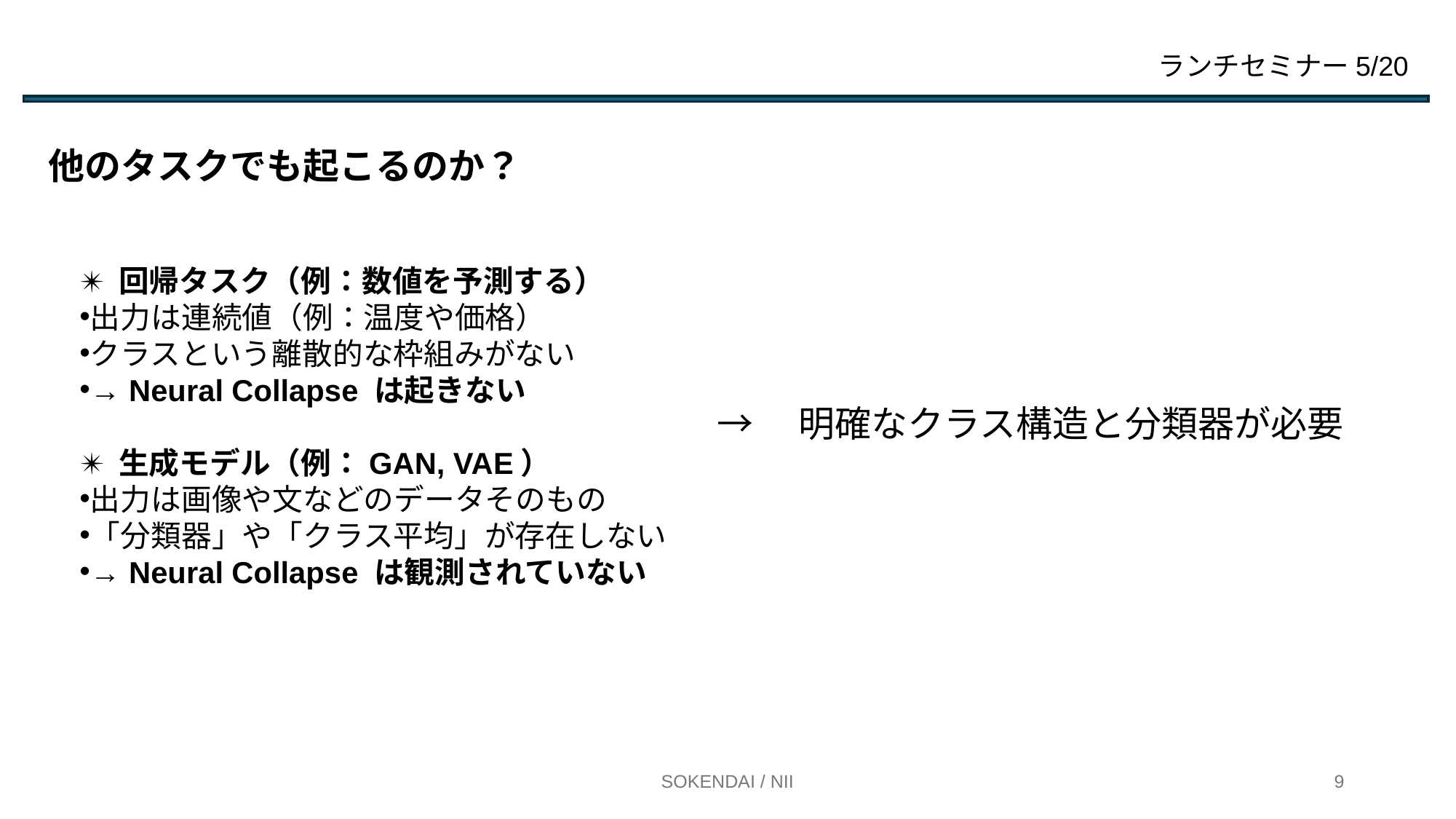

ランチセミナー5/20
他のタスクでも起こるのか？
✴️ 回帰タスク（例：数値を予測する）
出力は連続値（例：温度や価格）
クラスという離散的な枠組みがない
→ Neural Collapse は起きない

✴️ 生成モデル（例：GAN, VAE）
出力は画像や文などのデータそのもの
「分類器」や「クラス平均」が存在しない
→ Neural Collapse は観測されていない
→　明確なクラス構造と分類器が必要
SOKENDAI / NII
9